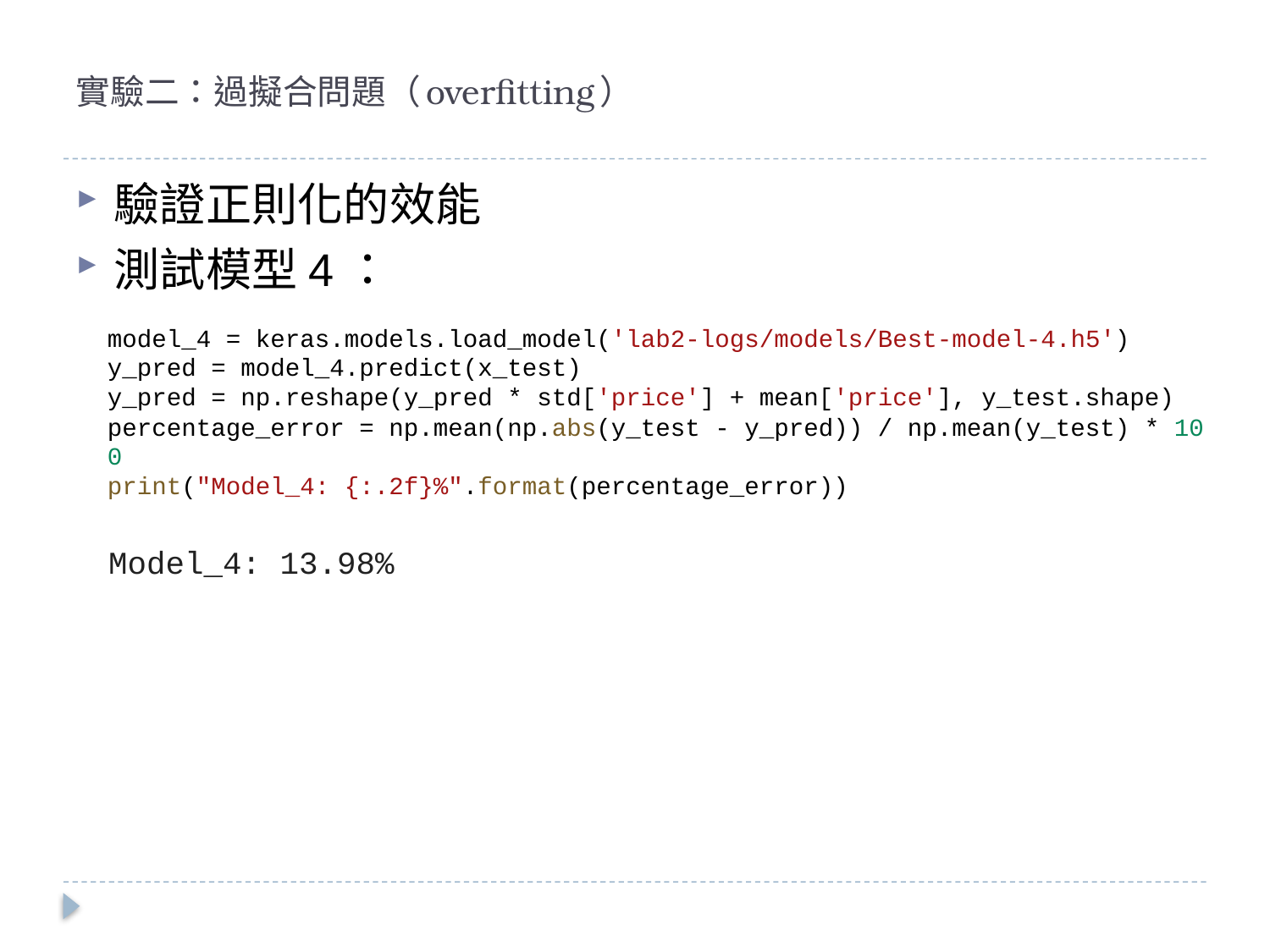

# 實驗二：過擬合問題（overfitting）
驗證正則化的效能
測試模型4：

model_4 = keras.models.load_model('lab2-logs/models/Best-model-4.h5')
y_pred = model_4.predict(x_test)
y_pred = np.reshape(y_pred * std['price'] + mean['price'], y_test.shape)
percentage_error = np.mean(np.abs(y_test - y_pred)) / np.mean(y_test) * 100
print("Model_4: {:.2f}%".format(percentage_error))
Model_4: 13.98%